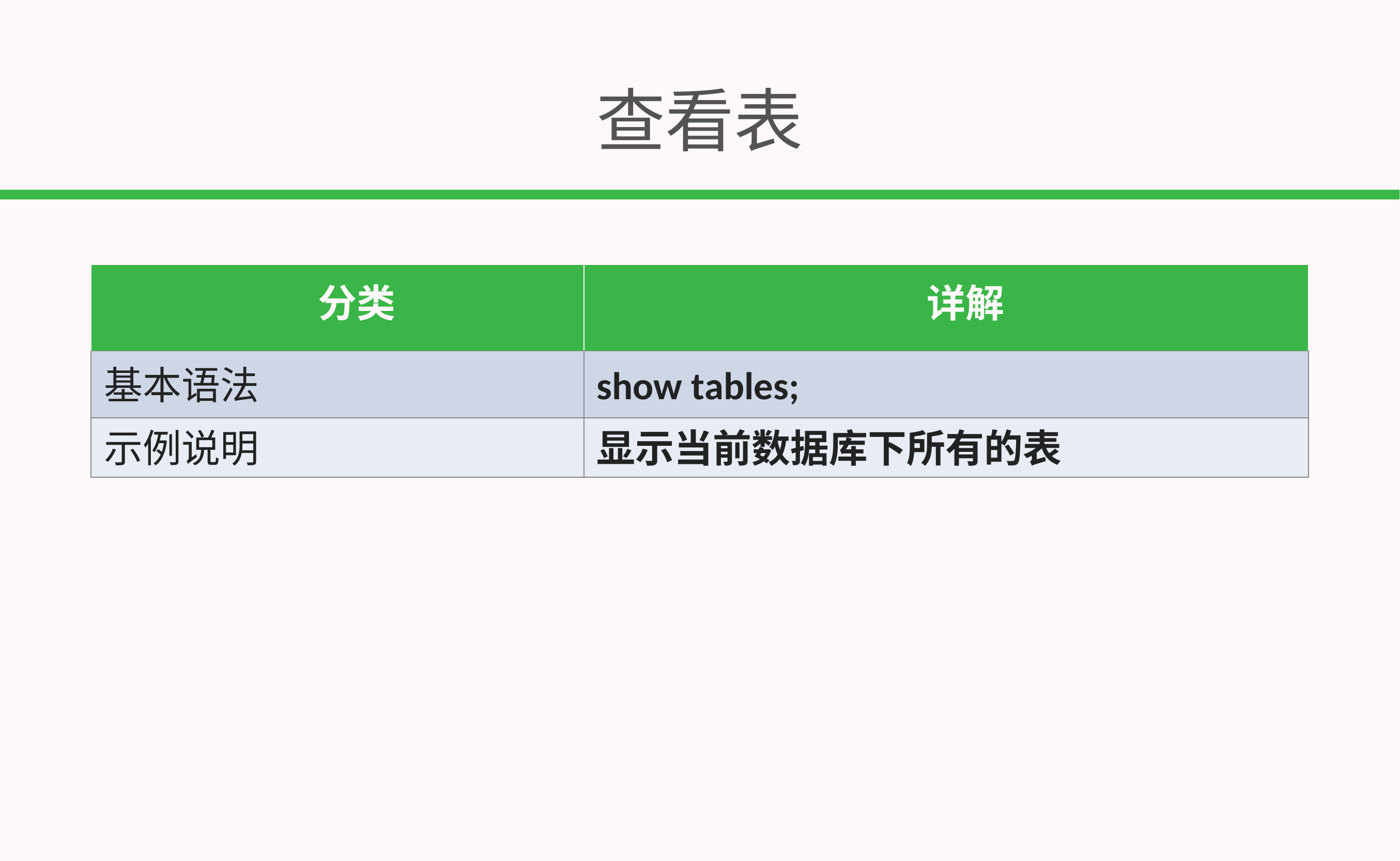

# 查看表
| 分类 | 详解 |
| --- | --- |
| 基本语法 | show tables; |
| 示例说明 | 显示当前数据库下所有的表 |